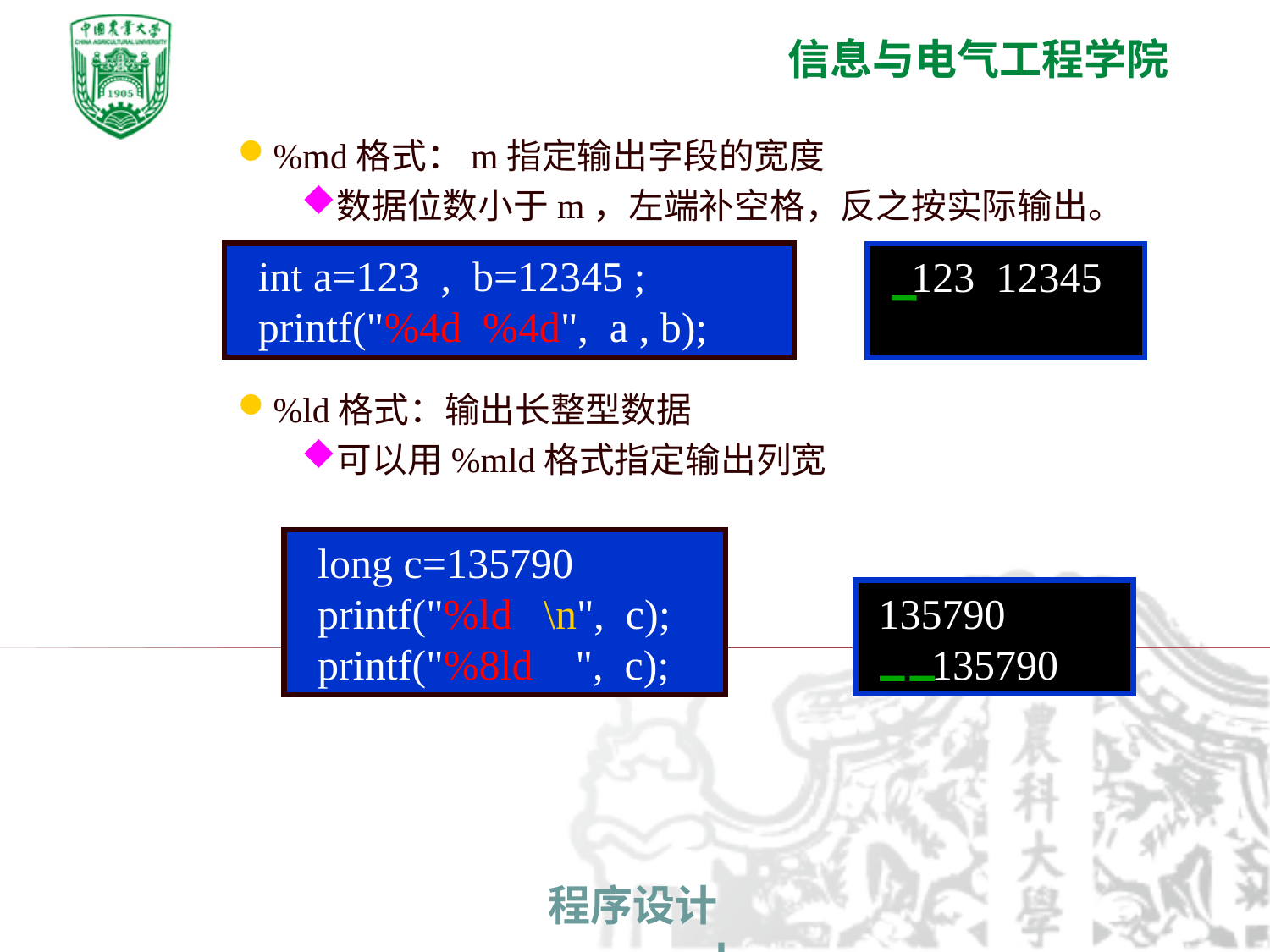

%md格式：m指定输出字段的宽度
数据位数小于m，左端补空格，反之按实际输出。
  int a=123  ,  b=12345 ;
  printf("%4d  %4d",  a , b);
   123  12345

%ld格式：输出长整型数据
可以用%mld格式指定输出列宽
  long c=135790
  printf("%ld   \n",  c);
  printf("%8ld    ",  c);
 135790
      135790